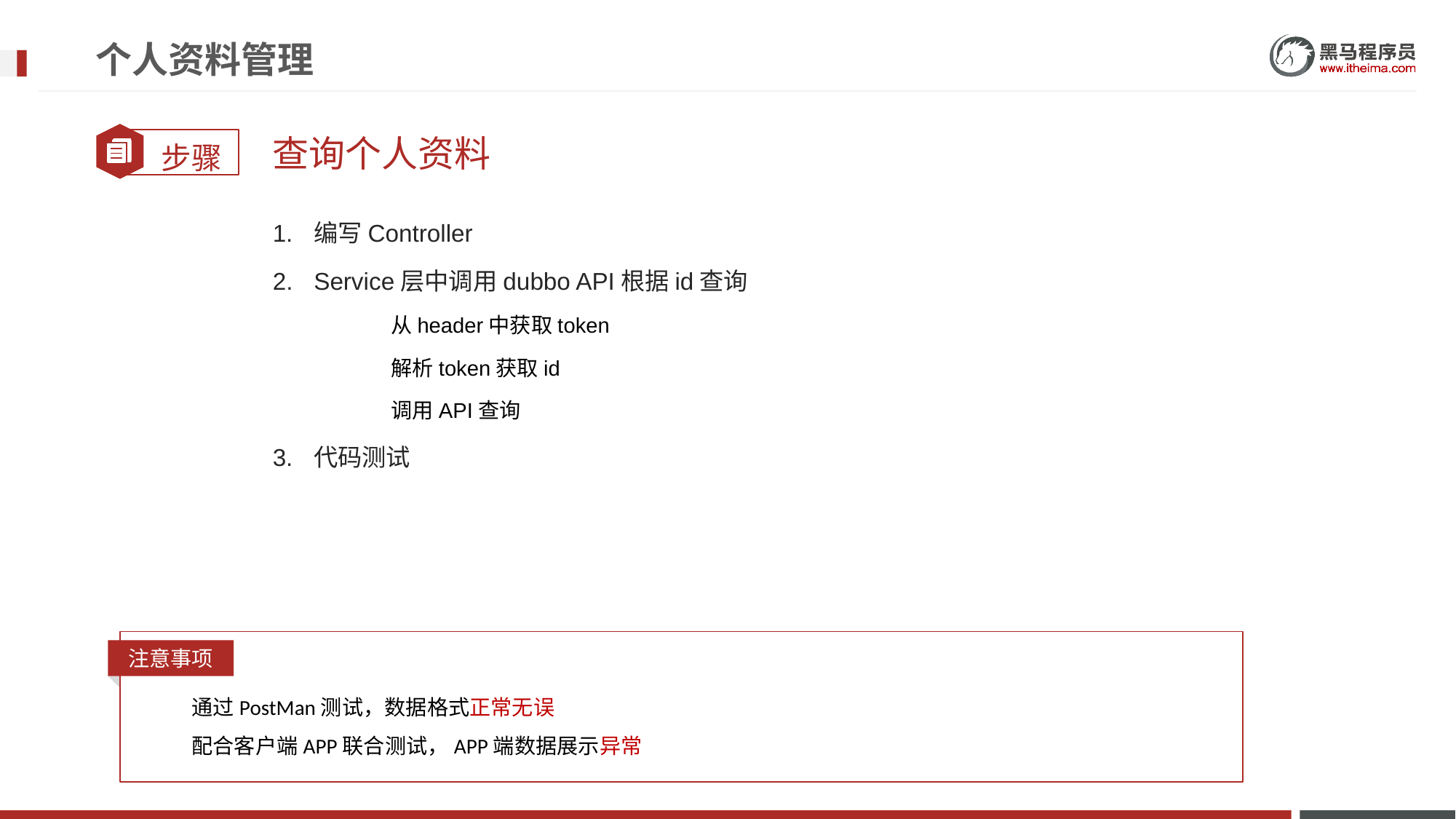

# 个人资料管理
查询个人资料
编写Controller
Service层中调用dubbo API根据id查询
从header中获取token
解析token获取id
调用API查询
代码测试

注意事项

通过PostMan测试，数据格式正常无误
配合客户端APP联合测试，APP端数据展示异常